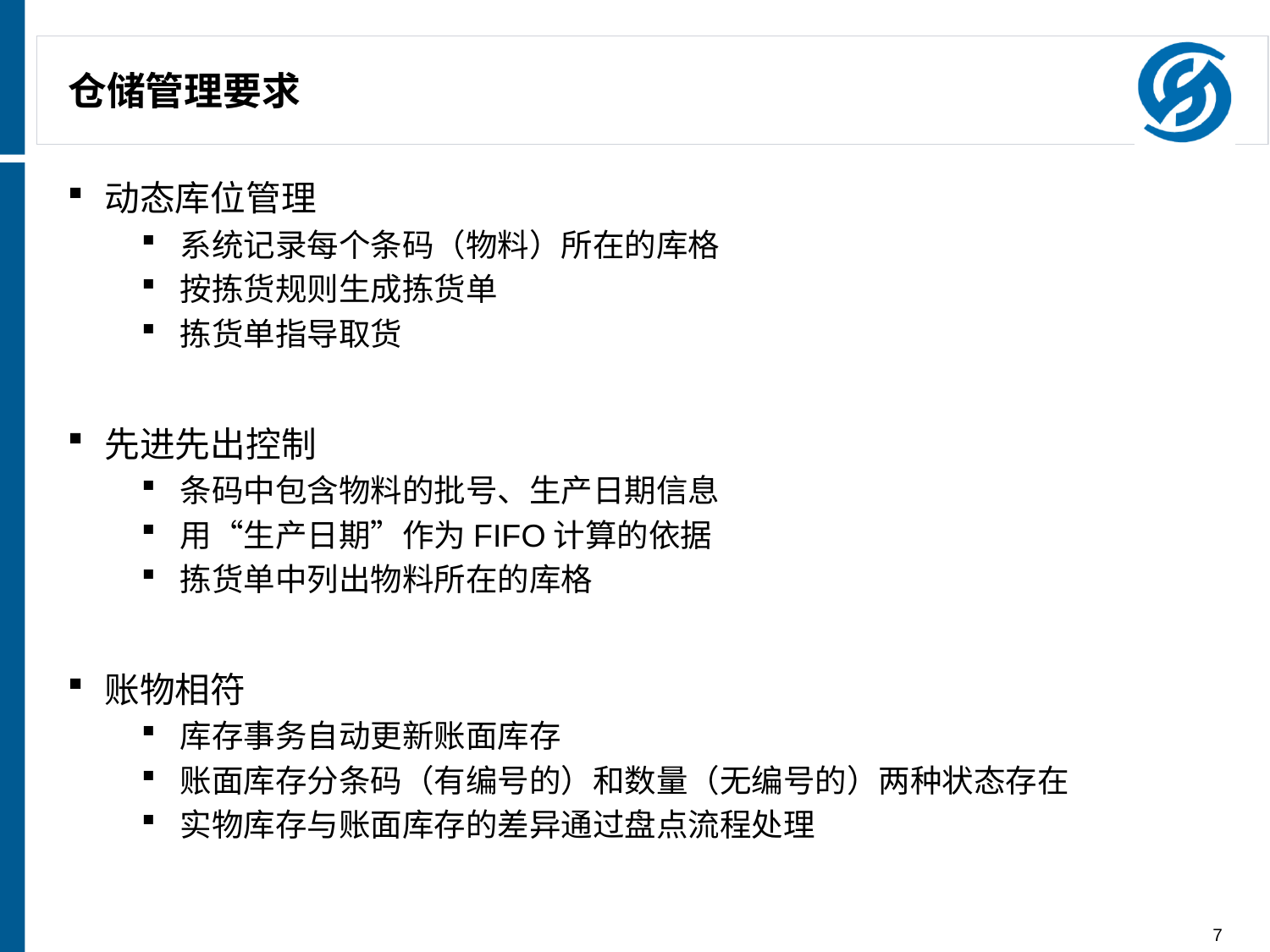

# 仓储管理要求
动态库位管理
系统记录每个条码（物料）所在的库格
按拣货规则生成拣货单
拣货单指导取货

先进先出控制
条码中包含物料的批号、生产日期信息
用“生产日期”作为FIFO计算的依据
拣货单中列出物料所在的库格

账物相符
库存事务自动更新账面库存
账面库存分条码（有编号的）和数量（无编号的）两种状态存在
实物库存与账面库存的差异通过盘点流程处理
7